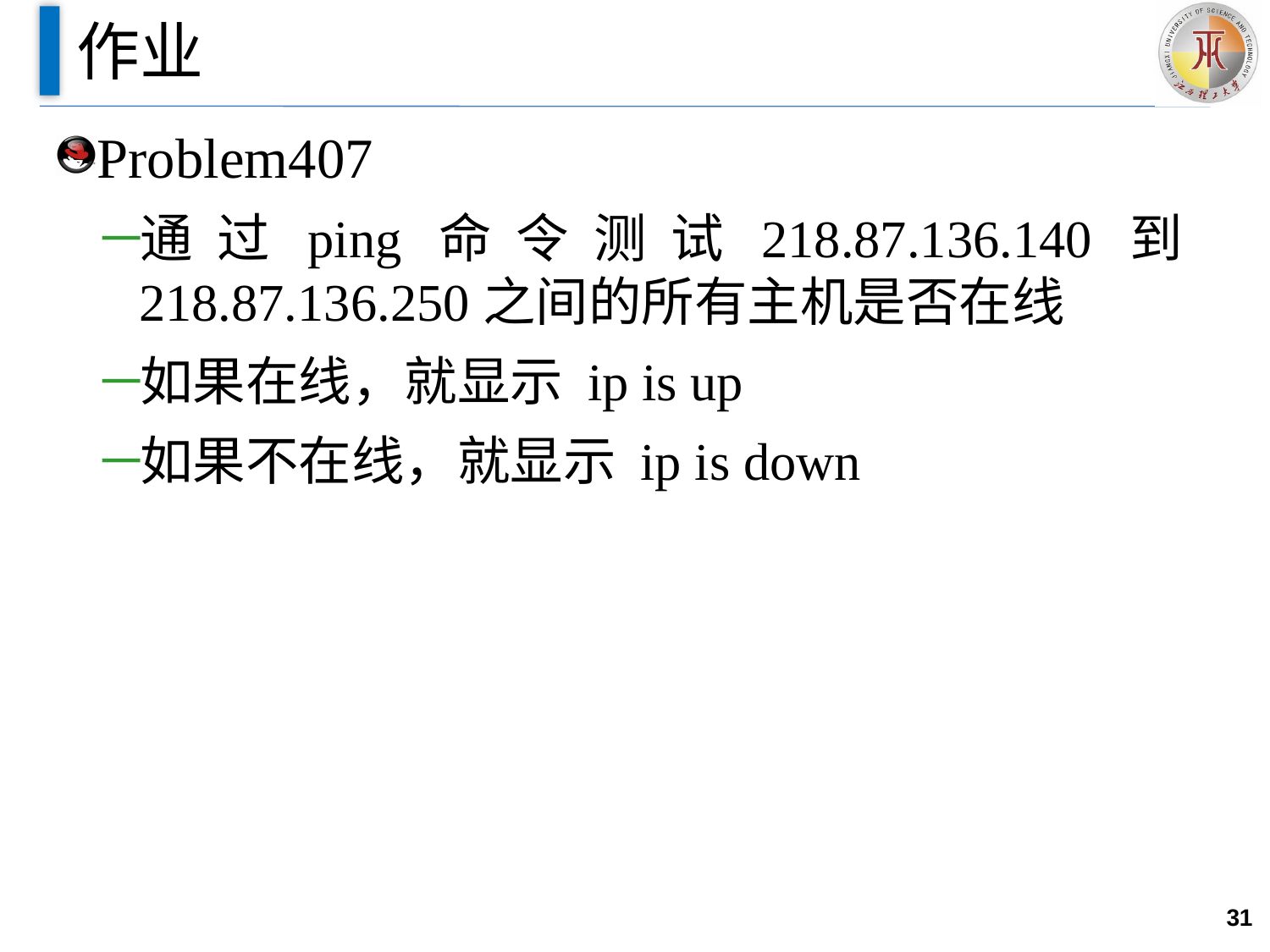

# 作业
Problem407
通过ping命令测试218.87.136.140到218.87.136.250之间的所有主机是否在线
如果在线，就显示 ip is up
如果不在线，就显示 ip is down
31